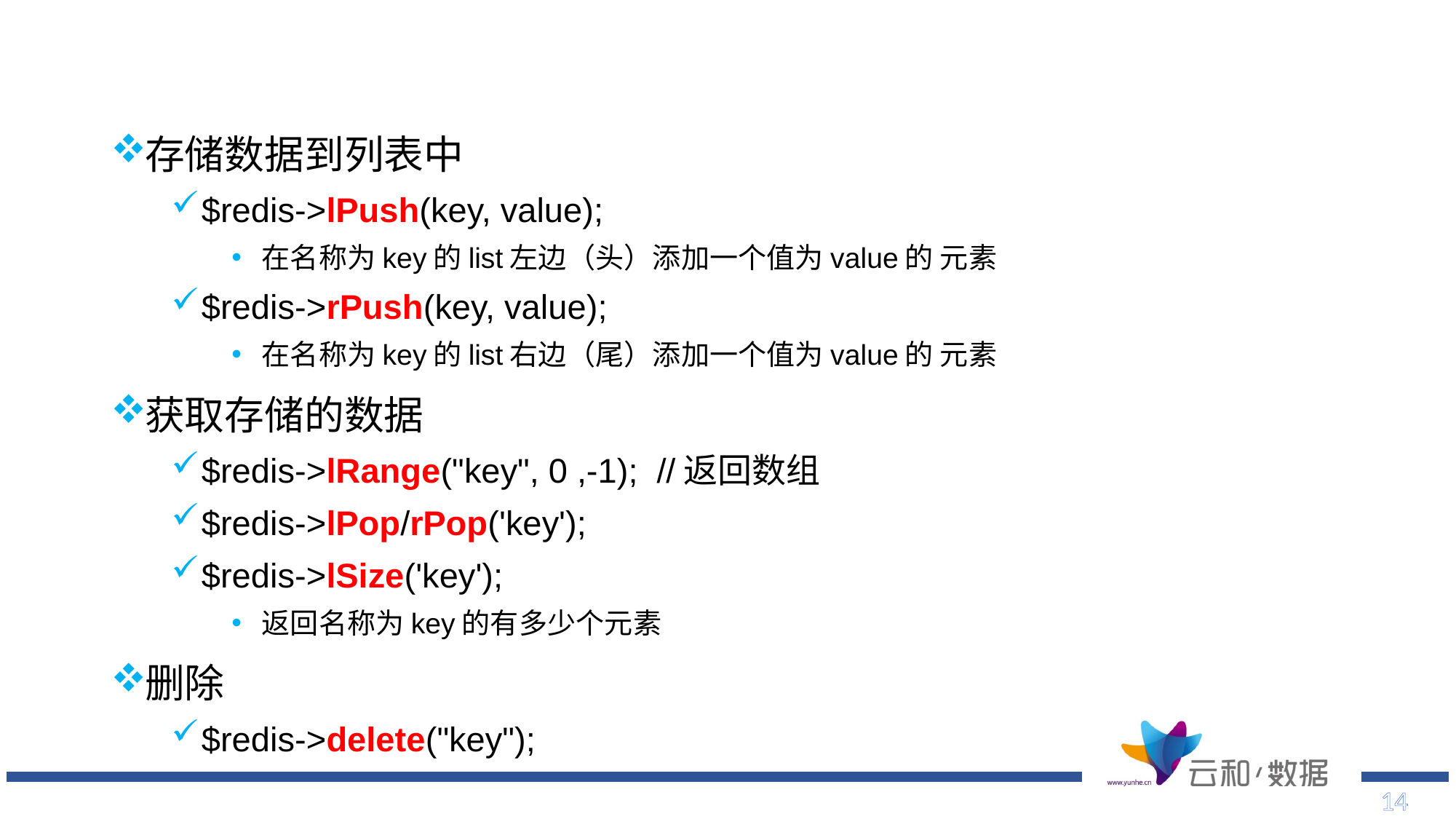

存储数据到列表中
$redis->lPush(key, value);
在名称为key的list左边（头）添加一个值为value的 元素
$redis->rPush(key, value);
在名称为key的list右边（尾）添加一个值为value的 元素
获取存储的数据
$redis->lRange("key", 0 ,-1);  //返回数组
$redis->lPop/rPop('key');
$redis->lSize('key');
返回名称为key的有多少个元素
删除
$redis->delete("key");